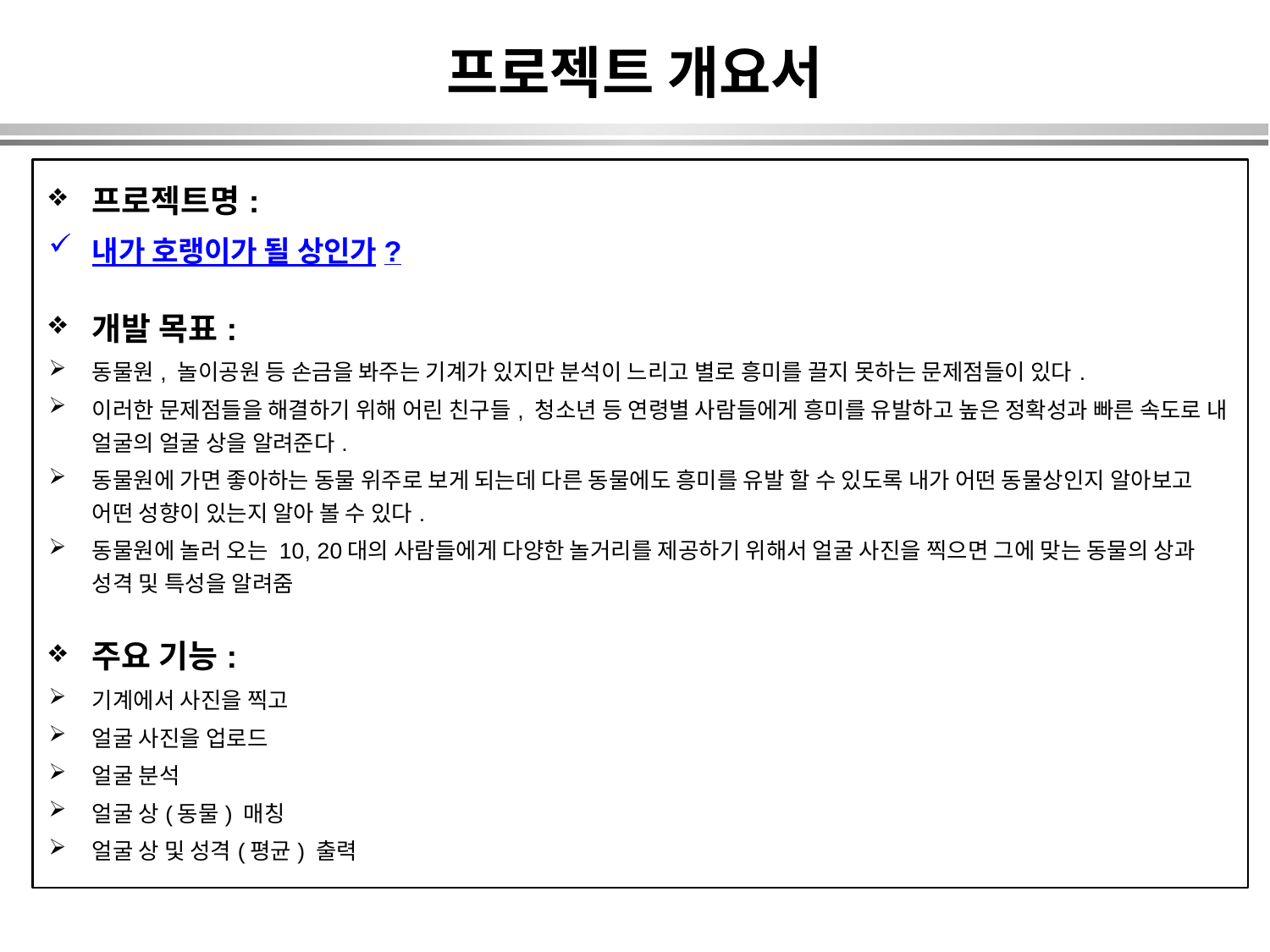

프로젝트 개요서
프로젝트명:
내가 호랭이가 될 상인가?

개발 목표:
동물원, 놀이공원 등 손금을 봐주는 기계가 있지만 분석이 느리고 별로 흥미를 끌지 못하는 문제점들이 있다.
이러한 문제점들을 해결하기 위해 어린 친구들, 청소년 등 연령별 사람들에게 흥미를 유발하고 높은 정확성과 빠른 속도로 내 얼굴의 얼굴 상을 알려준다.
동물원에 가면 좋아하는 동물 위주로 보게 되는데 다른 동물에도 흥미를 유발 할 수 있도록 내가 어떤 동물상인지 알아보고 어떤 성향이 있는지 알아 볼 수 있다.
동물원에 놀러 오는 10, 20대의 사람들에게 다양한 놀거리를 제공하기 위해서 얼굴 사진을 찍으면 그에 맞는 동물의 상과 성격 및 특성을 알려줌

주요 기능:
기계에서 사진을 찍고
얼굴 사진을 업로드
얼굴 분석
얼굴 상(동물) 매칭
얼굴 상 및 성격(평균) 출력
2